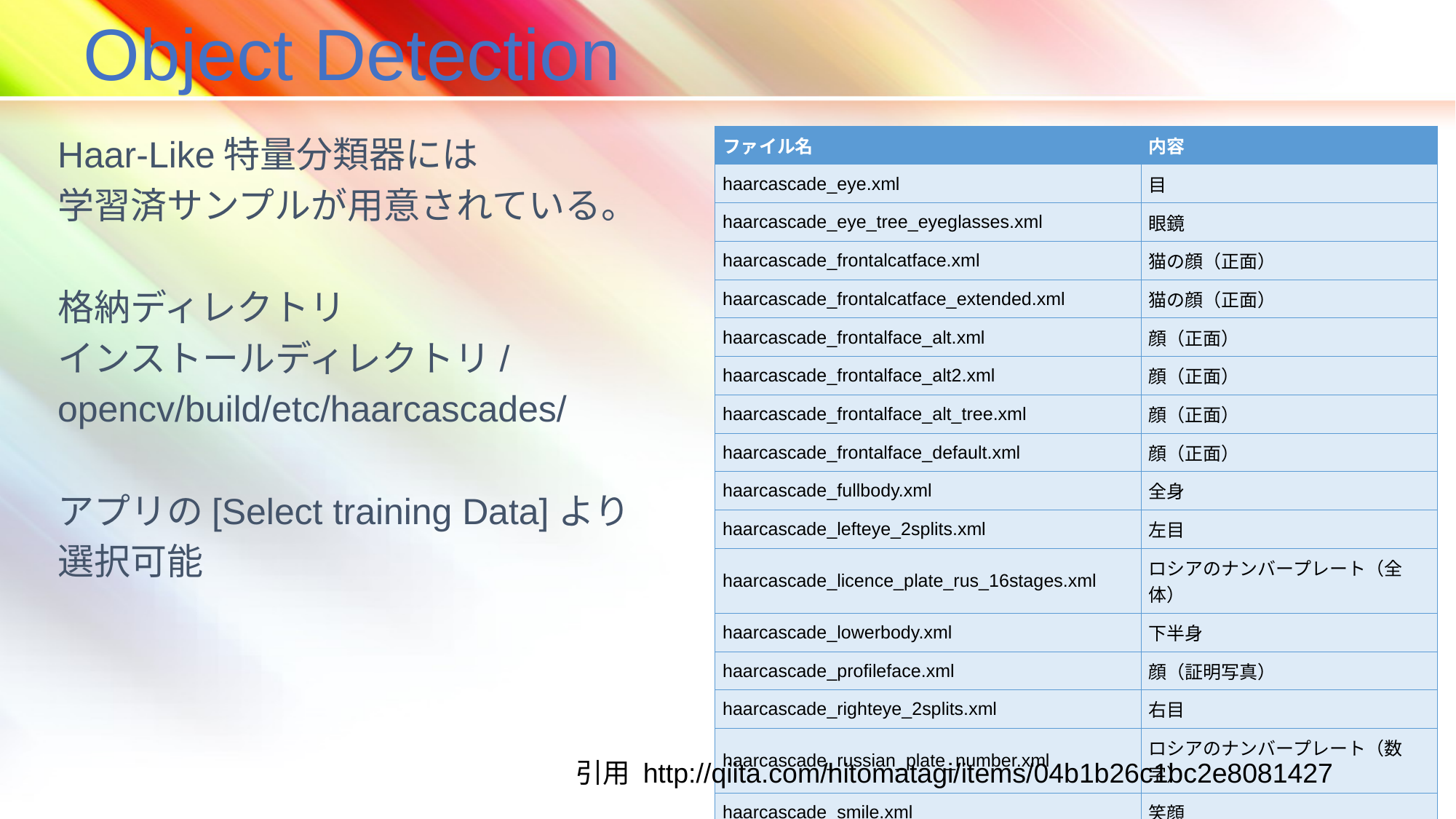

# Object Detection
Haar-Like特量分類器には
学習済サンプルが用意されている。

格納ディレクトリ
インストールディレクトリ/
opencv/build/etc/haarcascades/

アプリの[Select training Data]より
選択可能

| ファイル名 | 内容 |
| --- | --- |
| haarcascade\_eye.xml | 目 |
| haarcascade\_eye\_tree\_eyeglasses.xml | 眼鏡 |
| haarcascade\_frontalcatface.xml | 猫の顔（正面） |
| haarcascade\_frontalcatface\_extended.xml | 猫の顔（正面） |
| haarcascade\_frontalface\_alt.xml | 顔（正面） |
| haarcascade\_frontalface\_alt2.xml | 顔（正面） |
| haarcascade\_frontalface\_alt\_tree.xml | 顔（正面） |
| haarcascade\_frontalface\_default.xml | 顔（正面） |
| haarcascade\_fullbody.xml | 全身 |
| haarcascade\_lefteye\_2splits.xml | 左目 |
| haarcascade\_licence\_plate\_rus\_16stages.xml | ロシアのナンバープレート（全体） |
| haarcascade\_lowerbody.xml | 下半身 |
| haarcascade\_profileface.xml | 顔（証明写真） |
| haarcascade\_righteye\_2splits.xml | 右目 |
| haarcascade\_russian\_plate\_number.xml | ロシアのナンバープレート（数字） |
| haarcascade\_smile.xml | 笑顔 |
| haarcascade\_upperbody.xml | 上半身 |
引用 http://qiita.com/hitomatagi/items/04b1b26c1bc2e8081427